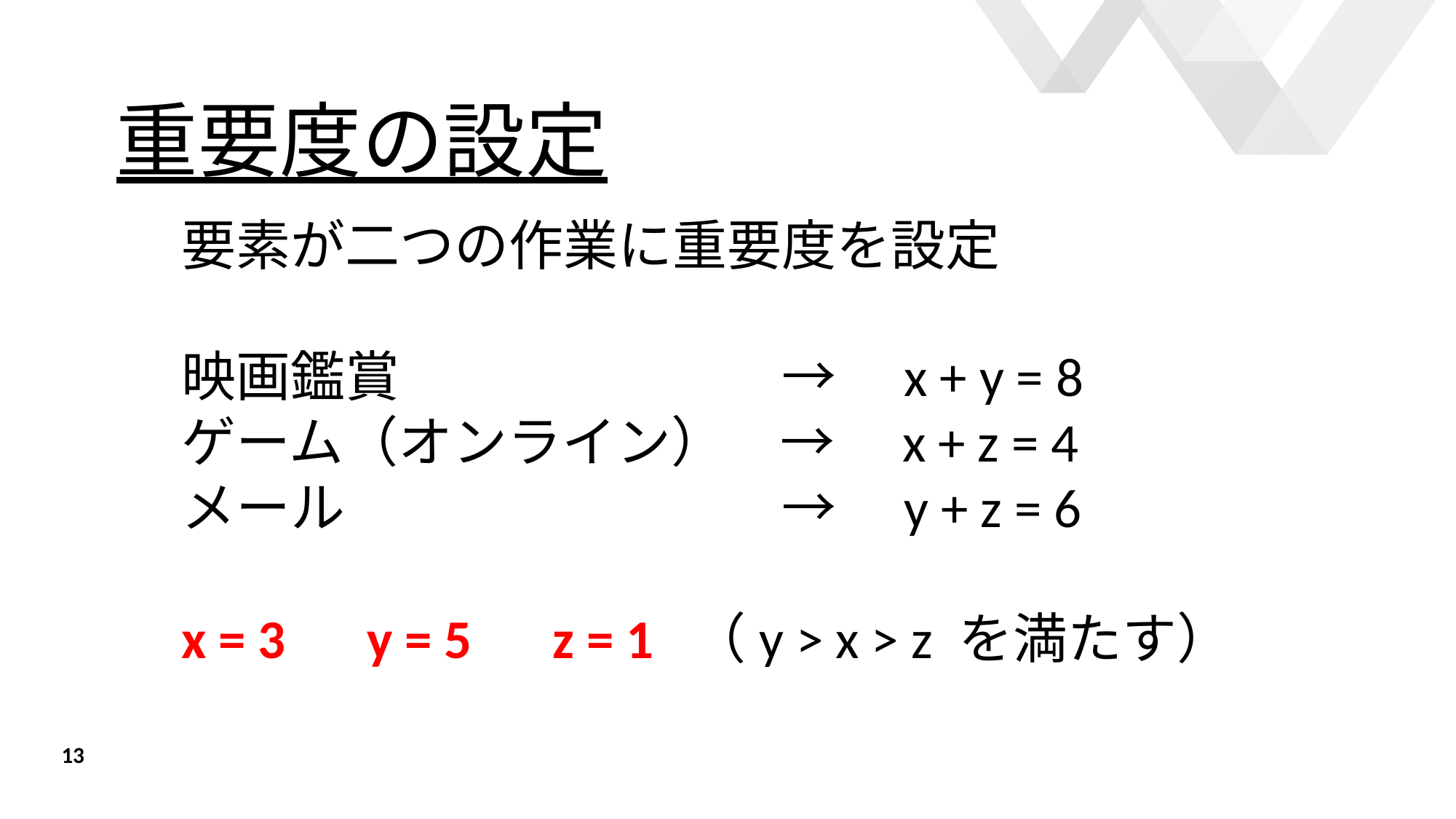

# 重要度の設定
要素が二つの作業に重要度を設定

映画鑑賞　　　　　　　→　x + y = 8
ゲーム（オンライン）　→　x + z = 4
メール　　　　　　　　→　y + z = 6

x = 3　y = 5　z = 1  （y > x > z を満たす）

13